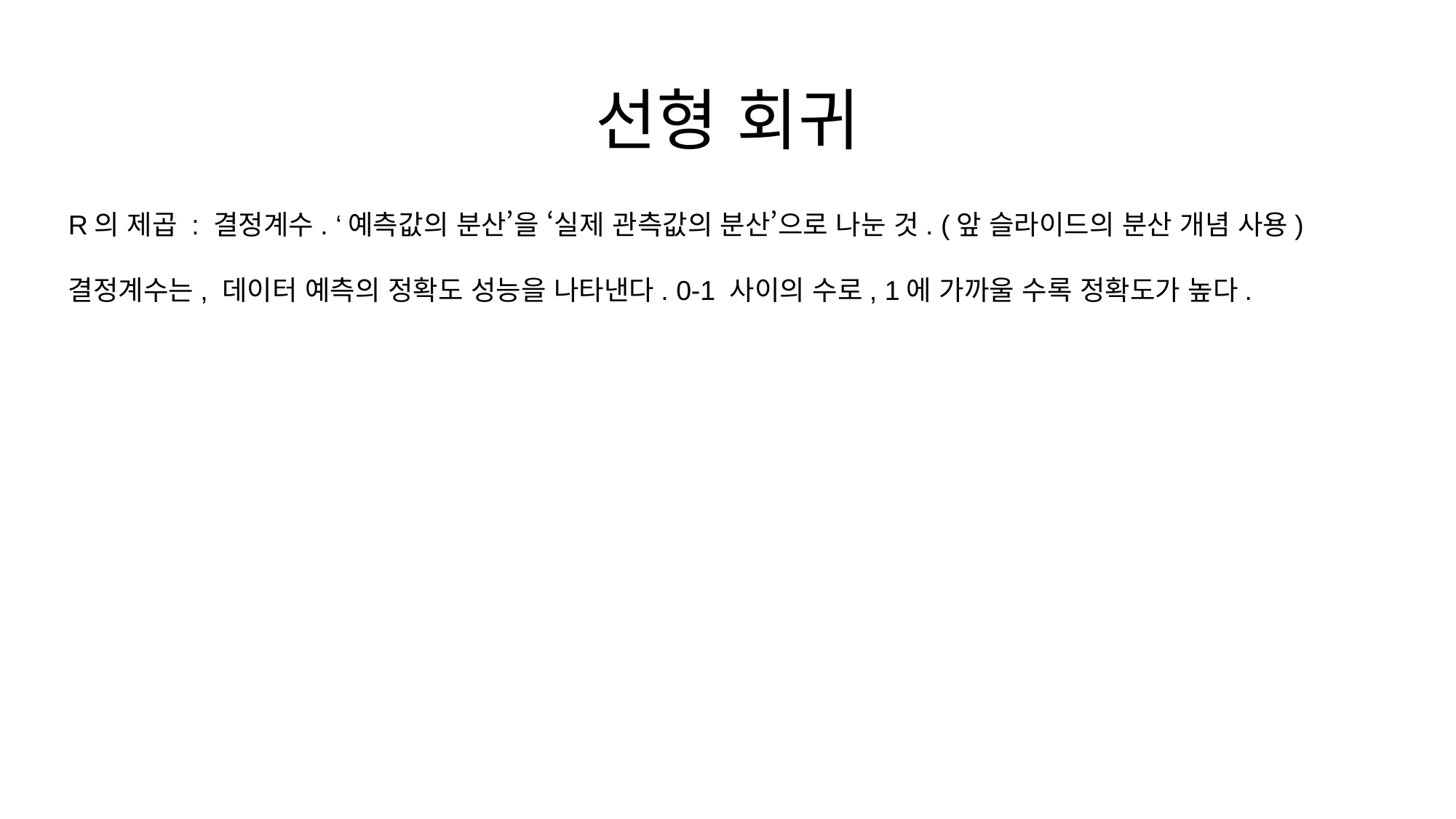

# 선형 회귀
R의 제곱 : 결정계수. ‘예측값의 분산’을 ‘실제 관측값의 분산’으로 나눈 것. (앞 슬라이드의 분산 개념 사용)

결정계수는, 데이터 예측의 정확도 성능을 나타낸다. 0-1 사이의 수로, 1에 가까울 수록 정확도가 높다.